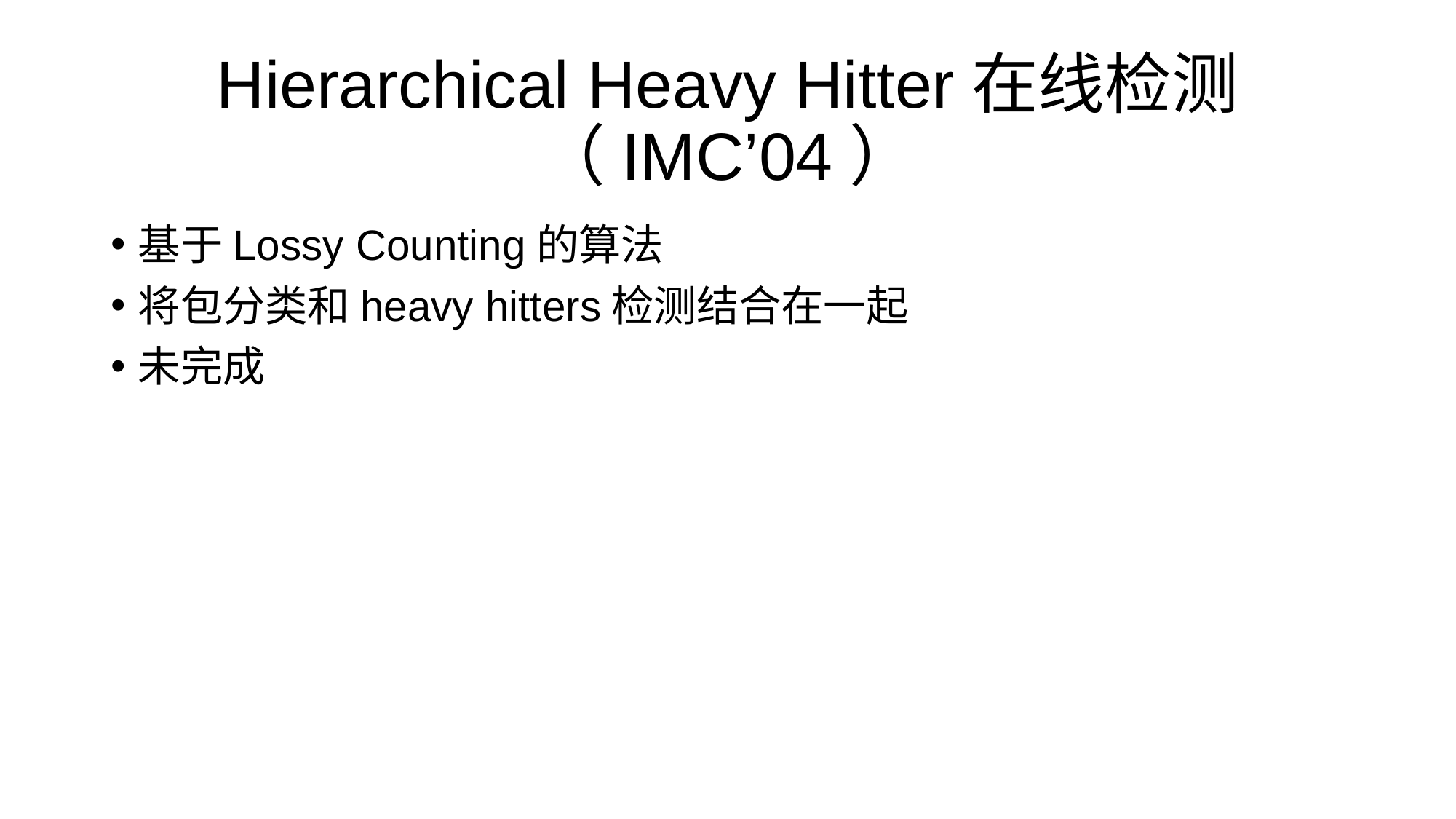

# Hierarchical Heavy Hitter在线检测（IMC’04）
基于Lossy Counting的算法
将包分类和heavy hitters检测结合在一起
未完成